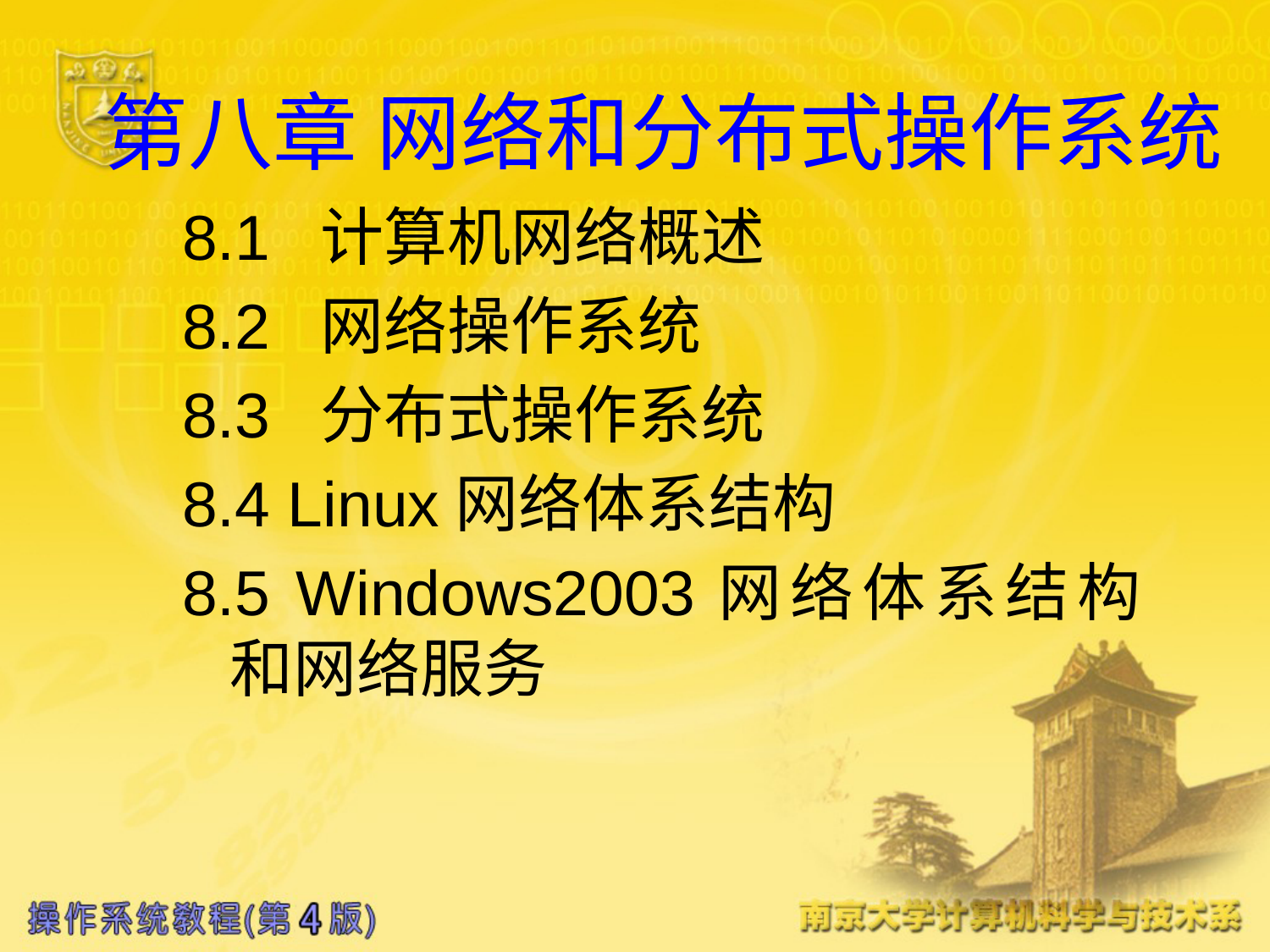

# 第八章 网络和分布式操作系统
8.1  计算机网络概述
8.2  网络操作系统
8.3  分布式操作系统
8.4 Linux网络体系结构
8.5 Windows2003网络体系结构和网络服务